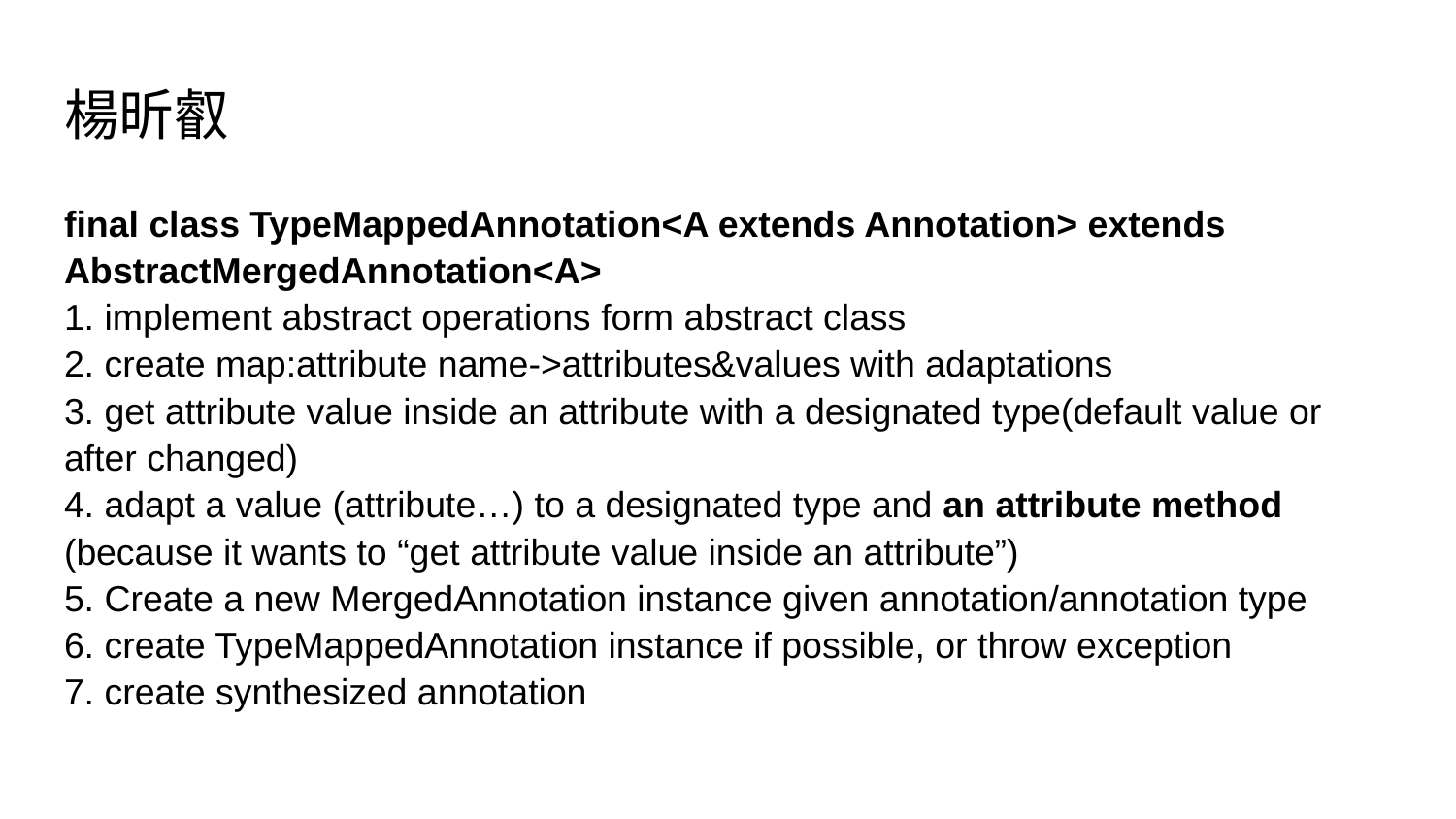

# 楊昕叡
final class TypeMappedAnnotation<A extends Annotation> extends AbstractMergedAnnotation<A>
1. implement abstract operations form abstract class
2. create map:attribute name->attributes&values with adaptations
3. get attribute value inside an attribute with a designated type(default value or after changed)
4. adapt a value (attribute…) to a designated type and an attribute method (because it wants to “get attribute value inside an attribute”)
5. Create a new MergedAnnotation instance given annotation/annotation type
6. create TypeMappedAnnotation instance if possible, or throw exception
7. create synthesized annotation